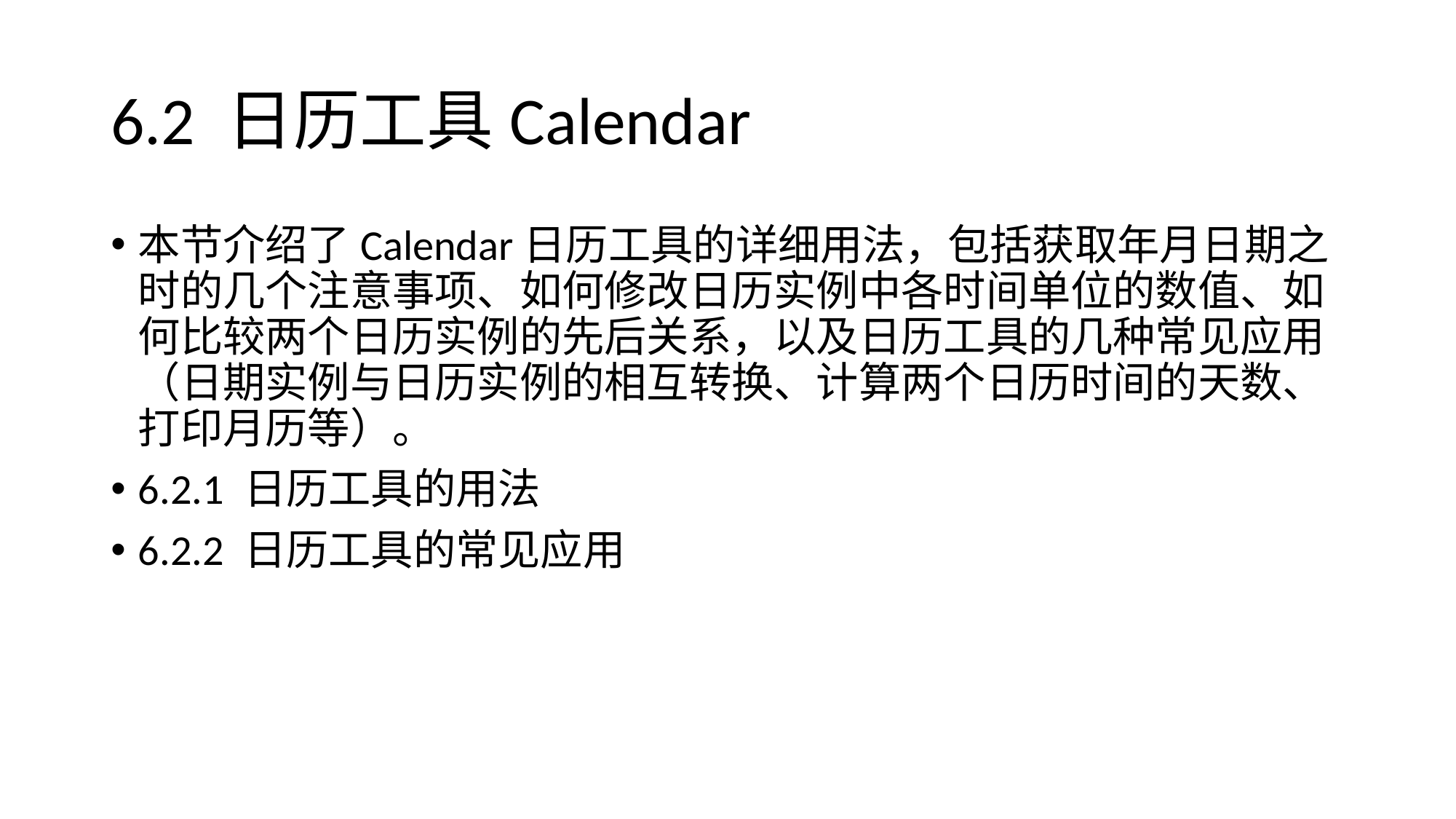

# 6.2 日历工具Calendar
本节介绍了Calendar日历工具的详细用法，包括获取年月日期之时的几个注意事项、如何修改日历实例中各时间单位的数值、如何比较两个日历实例的先后关系，以及日历工具的几种常见应用（日期实例与日历实例的相互转换、计算两个日历时间的天数、打印月历等）。
6.2.1 日历工具的用法
6.2.2 日历工具的常见应用